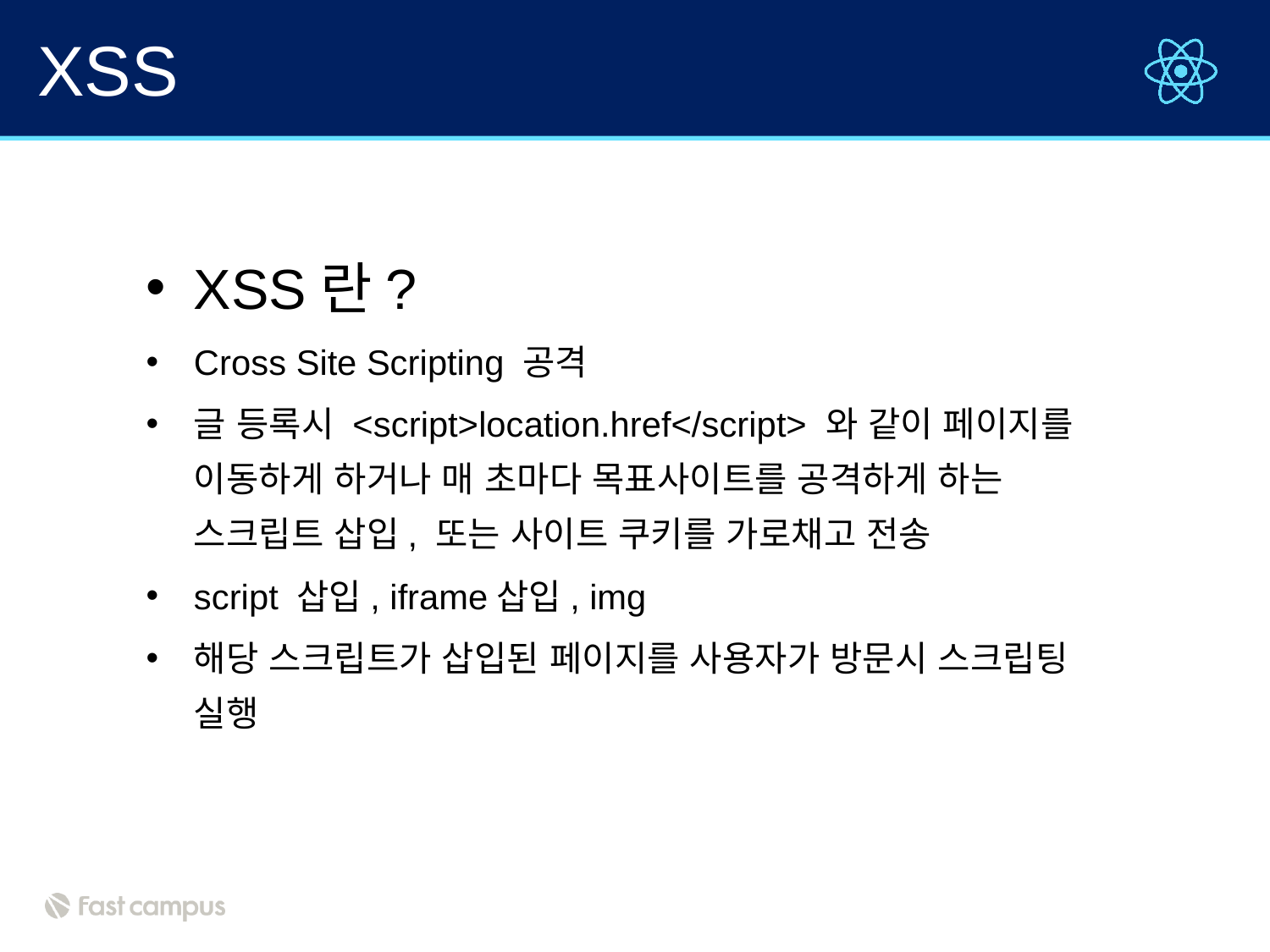

# XSS
XSS란?
Cross Site Scripting 공격
글 등록시 <script>location.href</script> 와 같이 페이지를 이동하게 하거나 매 초마다 목표사이트를 공격하게 하는 스크립트 삽입, 또는 사이트 쿠키를 가로채고 전송
script 삽입, iframe삽입, img
해당 스크립트가 삽입된 페이지를 사용자가 방문시 스크립팅 실행